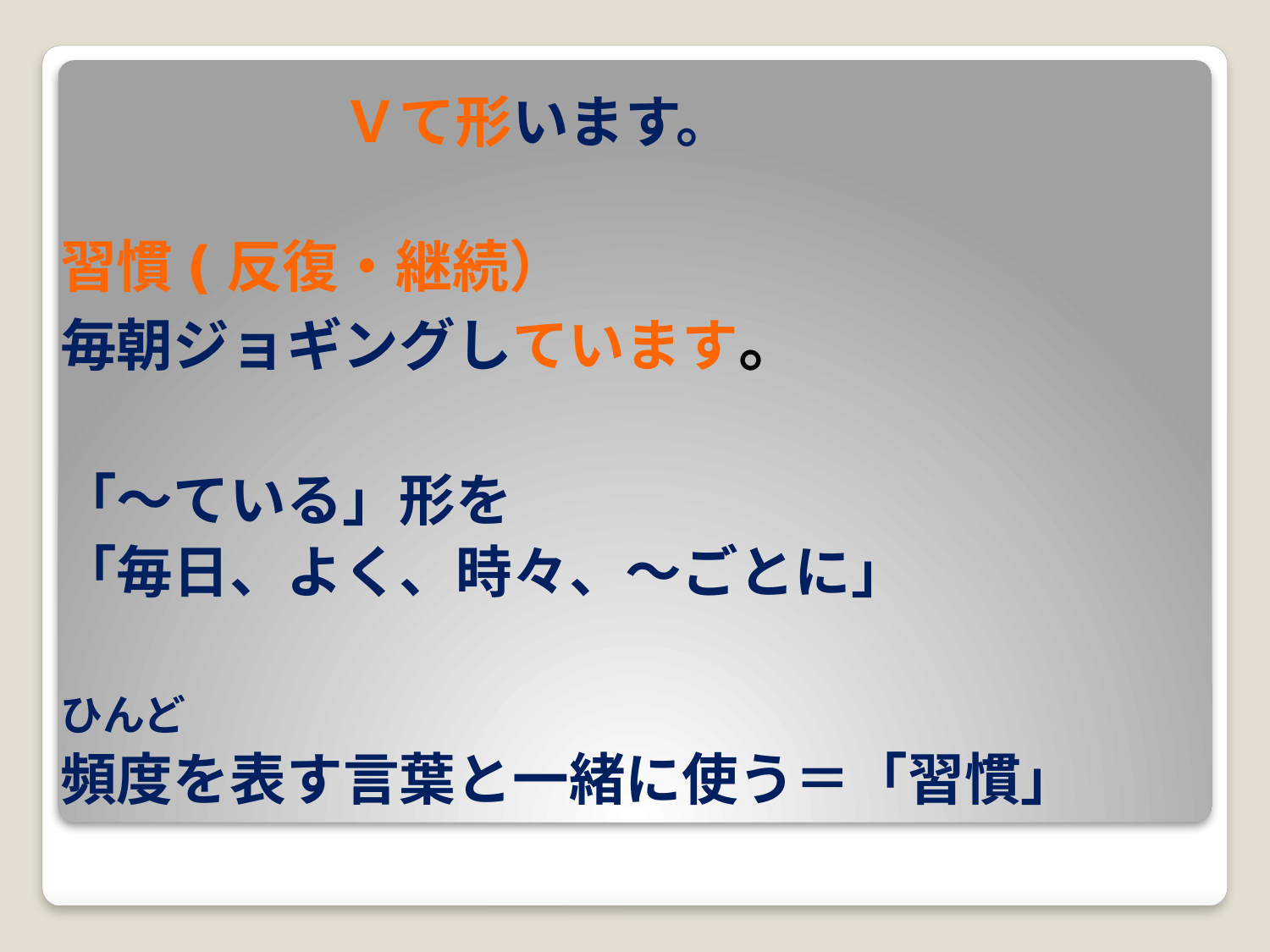

Ｖて形います。

習慣(反復・継続）
毎朝ジョギングしています。

「～ている」形を
「毎日、よく、時々、～ごとに」

ひんど
頻度を表す言葉と一緒に使う＝「習慣」